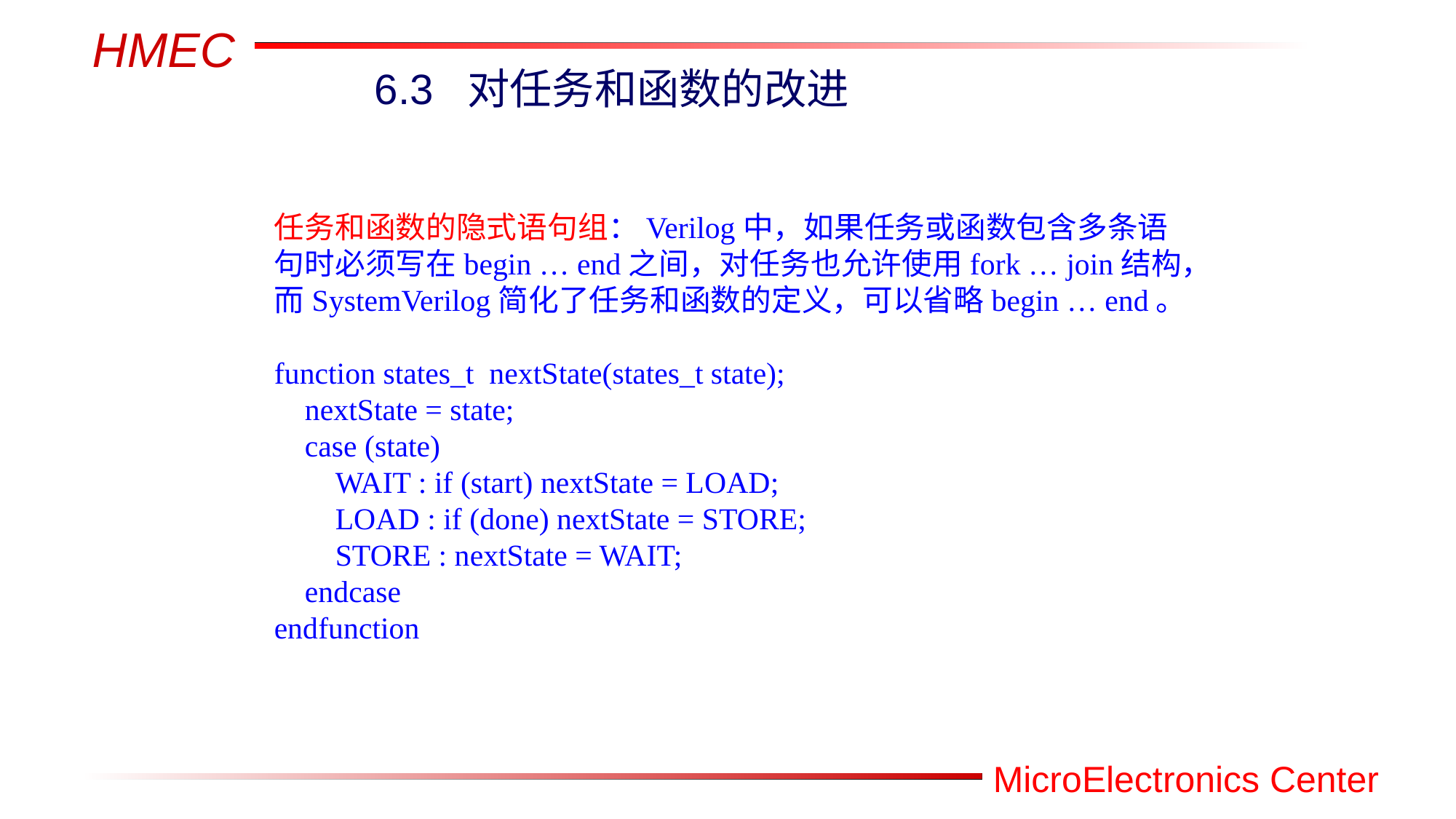

6.3  对任务和函数的改进
任务和函数的隐式语句组：Verilog中，如果任务或函数包含多条语句时必须写在begin … end之间，对任务也允许使用fork … join结构，而SystemVerilog简化了任务和函数的定义，可以省略begin … end。

function states_t  nextState(states_t state);
    nextState = state;
    case (state)
        WAIT : if (start) nextState = LOAD;
        LOAD : if (done) nextState = STORE;
        STORE : nextState = WAIT;
    endcase
endfunction